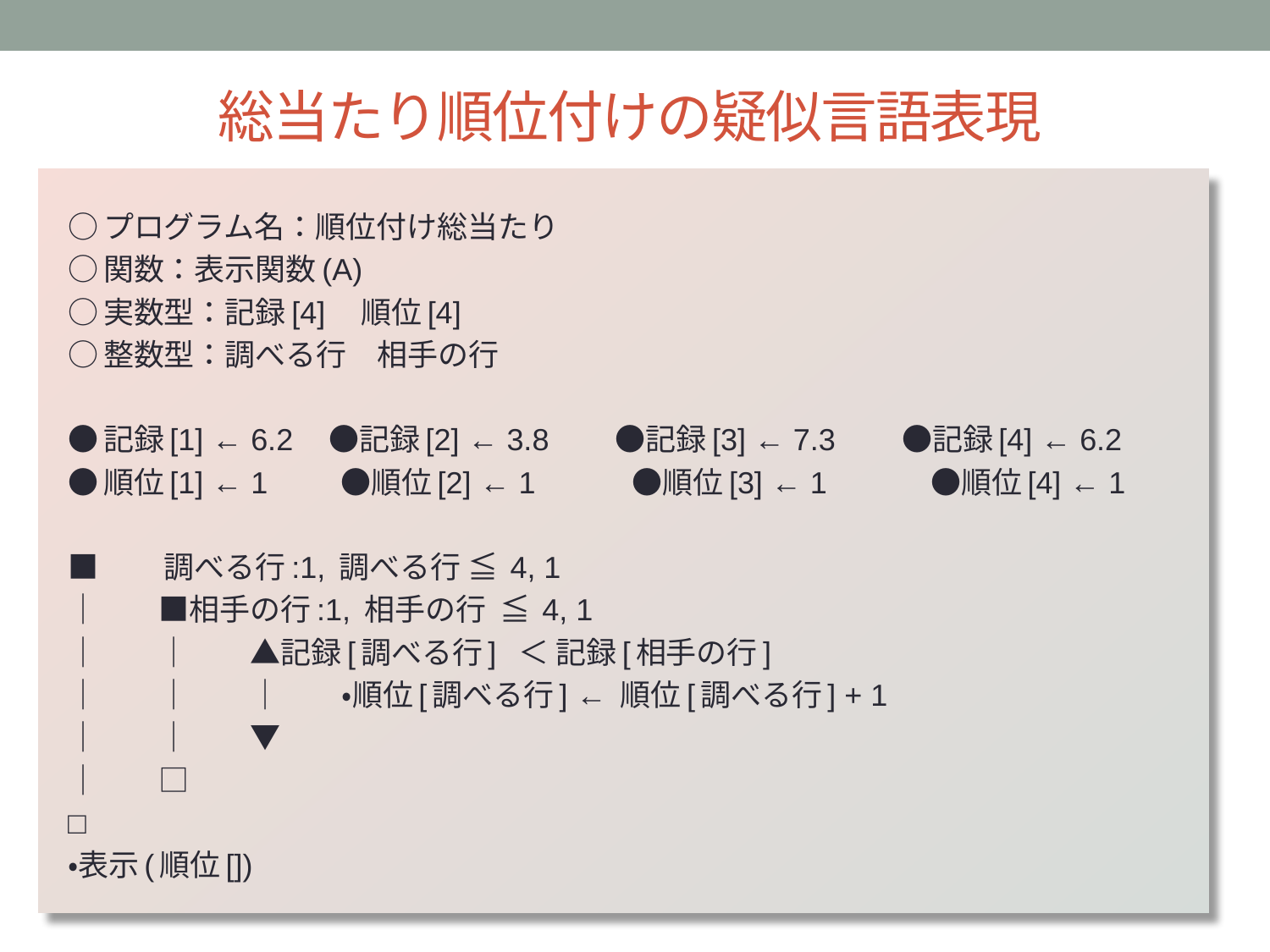

# 総当たり順位付けの疑似言語表現

○プログラム名：順位付け総当たり
○関数：表示関数(A)
○実数型：記録[4]　順位[4]
○整数型：調べる行　相手の行

●記録[1] ← 6.2　●記録[2] ← 3.8　　●記録[3] ← 7.3　　●記録[4] ← 6.2
●順位[1] ← 1　　 ●順位[2] ← 1　　　●順位[3] ← 1　　　 ●順位[4] ← 1

■　　調べる行:1, 調べる行 ≦ 4, 1
｜　　■相手の行:1, 相手の行  ≦ 4, 1
｜　　｜	▲記録[調べる行]  ＜ 記録[相手の行]
｜　　｜	｜	・順位[調べる行] ← 順位[調べる行] + 1
｜　　｜	▼
｜　　□
□
・表示(順位[])